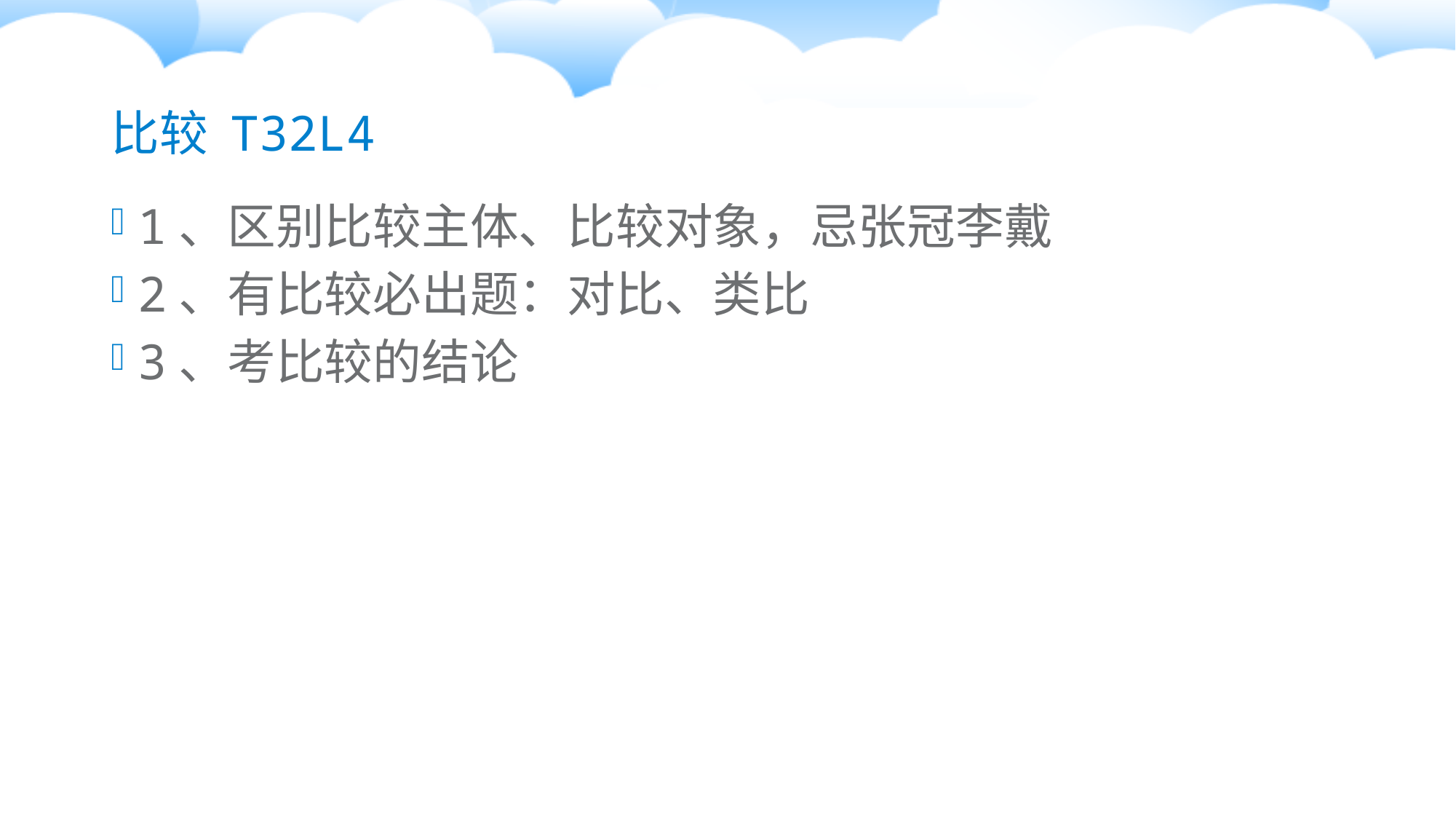

# 比较 T32L4
1、区别比较主体、比较对象，忌张冠李戴
2、有比较必出题：对比、类比
3、考比较的结论